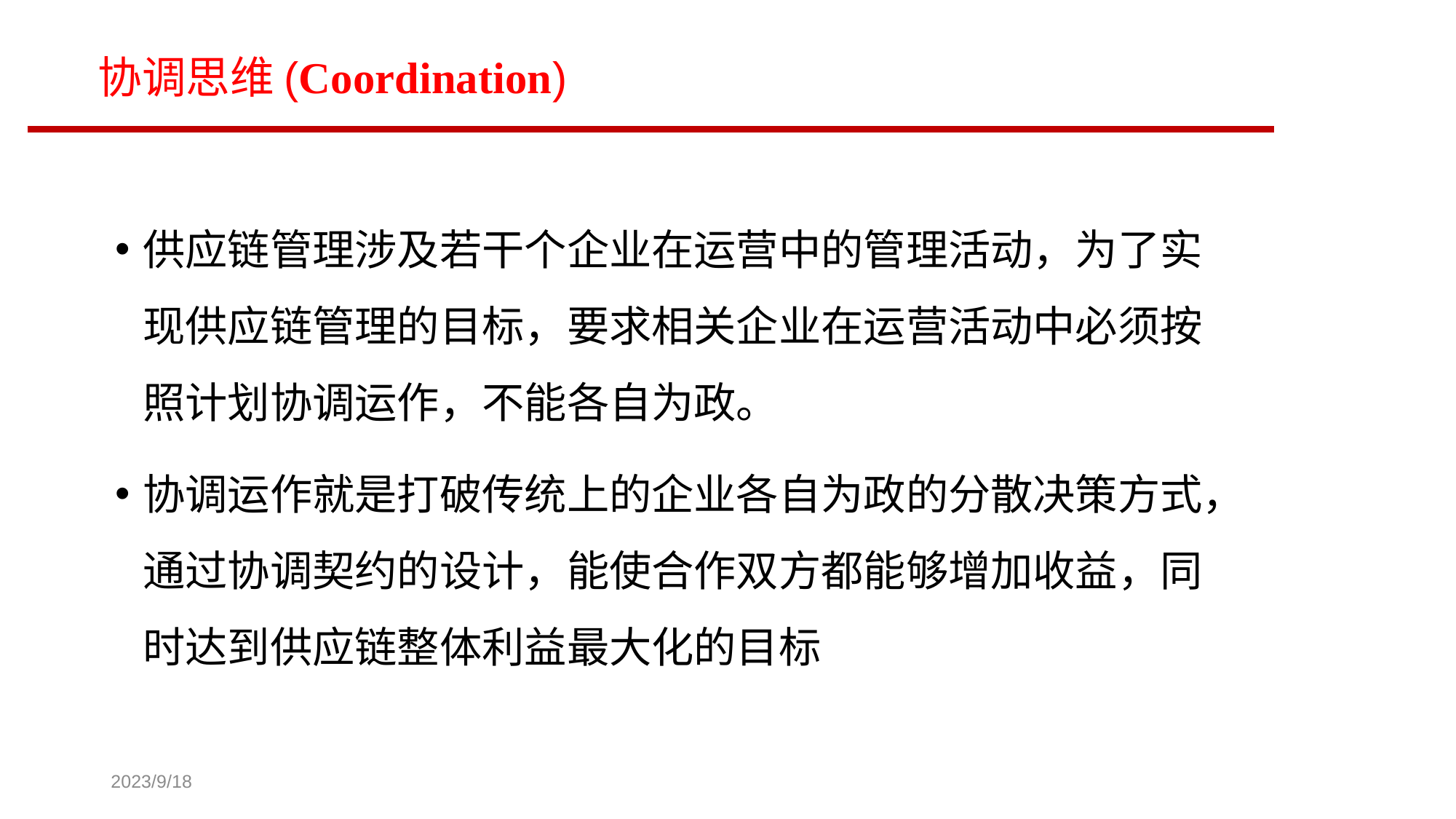

# 协调思维(Coordination)
供应链管理涉及若干个企业在运营中的管理活动，为了实现供应链管理的目标，要求相关企业在运营活动中必须按照计划协调运作，不能各自为政。
协调运作就是打破传统上的企业各自为政的分散决策方式，通过协调契约的设计，能使合作双方都能够增加收益，同时达到供应链整体利益最大化的目标
2023/9/18